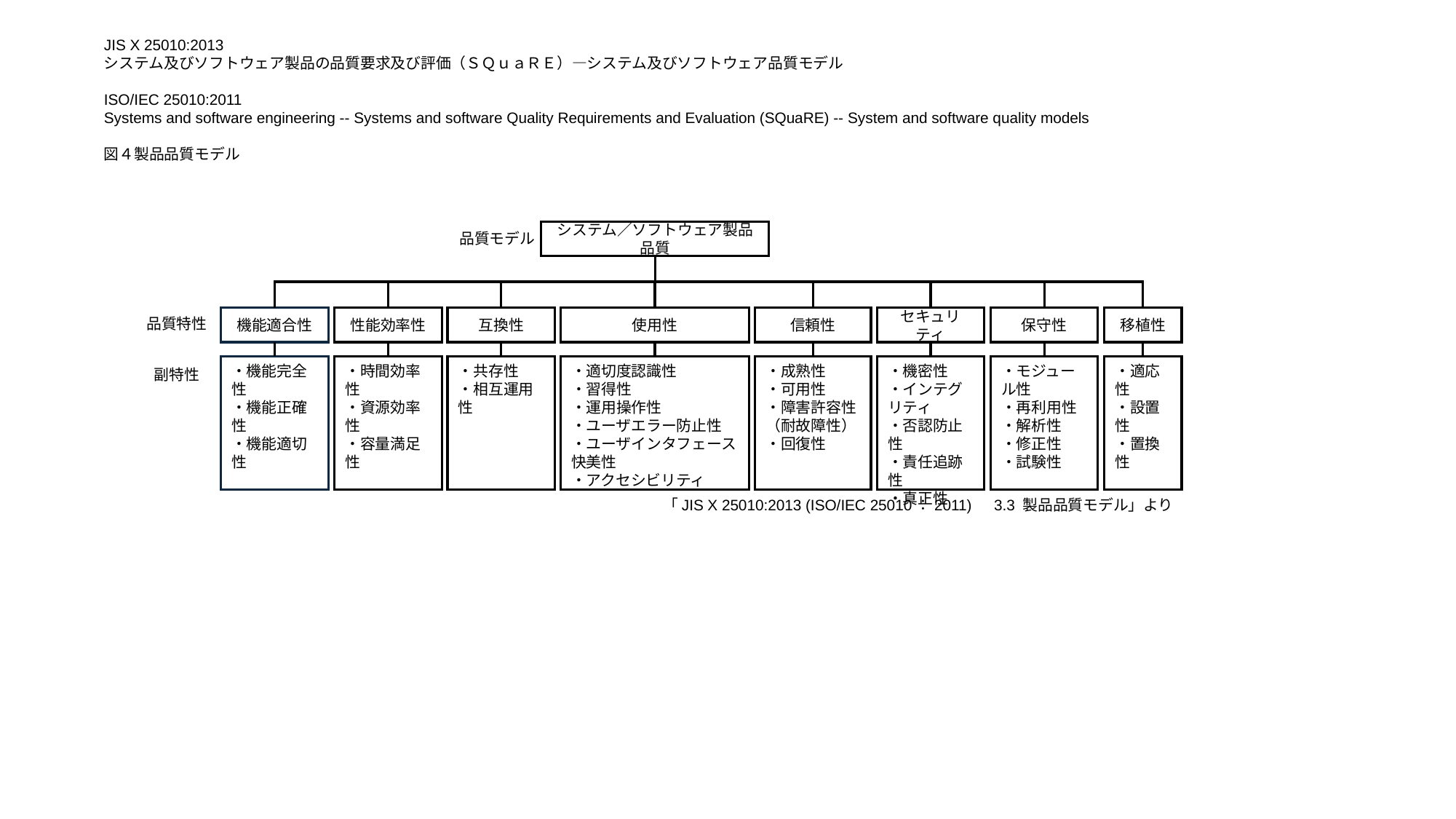

JIS X 25010:2013
システム及びソフトウェア製品の品質要求及び評価（ＳＱｕａＲＥ）―システム及びソフトウェア品質モデル

ISO/IEC 25010:2011
Systems and software engineering -- Systems and software Quality Requirements and Evaluation (SQuaRE) -- System and software quality models

図４製品品質モデル
システム／ソフトウェア製品品質
品質モデル
機能適合性
性能効率性
互換性
使用性
信頼性
セキュリティ
保守性
移植性
品質特性
・機能完全性
・機能正確性
・機能適切性
・時間効率性
・資源効率性
・容量満足性
・共存性
・相互運用性
・適切度認識性
・習得性
・運用操作性
・ユーザエラー防止性
・ユーザインタフェース快美性
・アクセシビリティ
・成熟性
・可用性
・障害許容性
（耐故障性）
・回復性
・機密性
・インテグリティ
・否認防止性
・責任追跡性
・真正性
・モジュール性
・再利用性
・解析性
・修正性
・試験性

・適応性
・設置性
・置換性
副特性
「JIS X 25010:2013 (ISO/IEC 25010：2011)　3.3 製品品質モデル」より